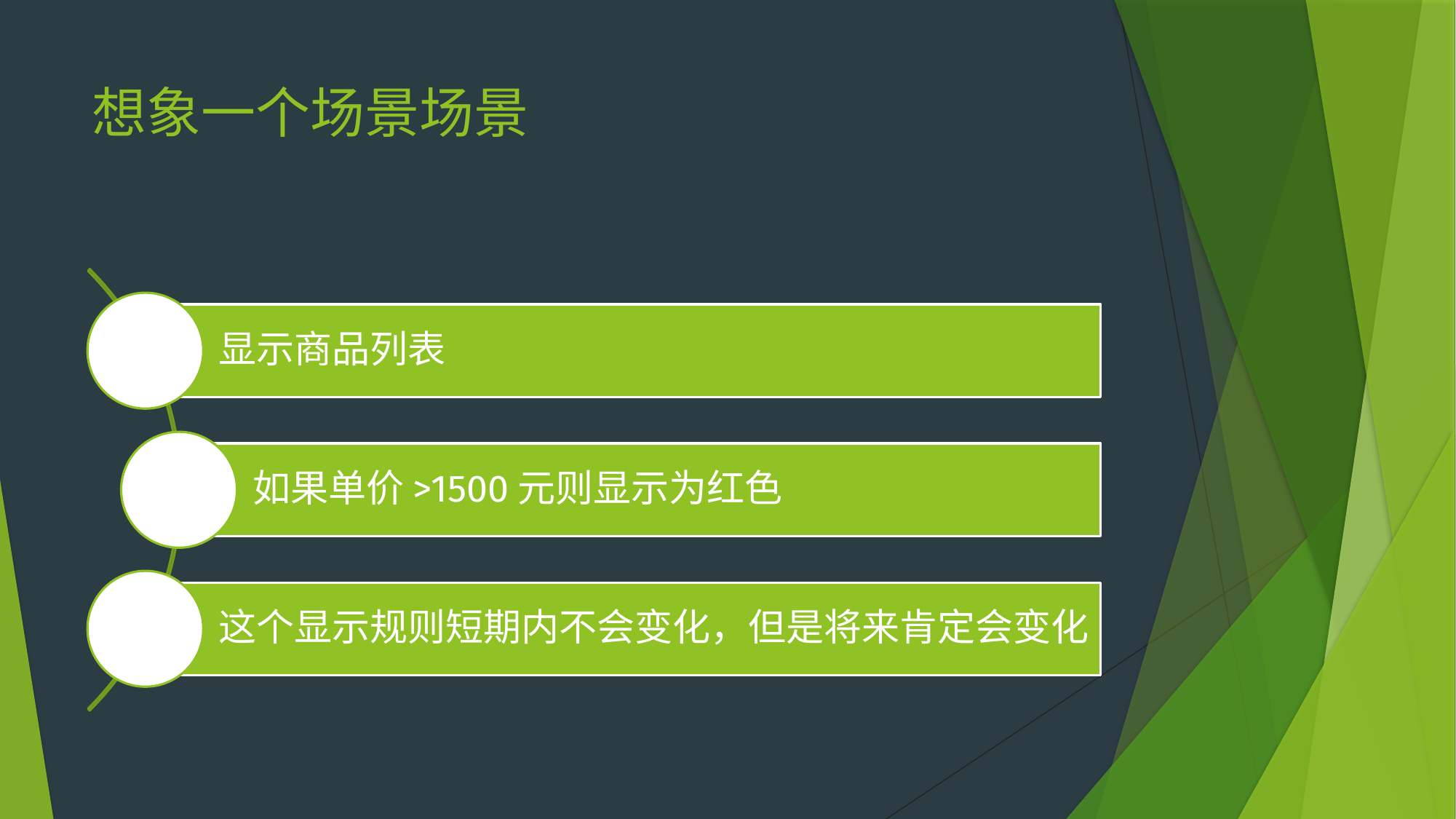

# 想象一个场景场景
显示商品列表
如果单价>1500元则显示为红色
这个显示规则短期内不会变化，但是将来肯定会变化